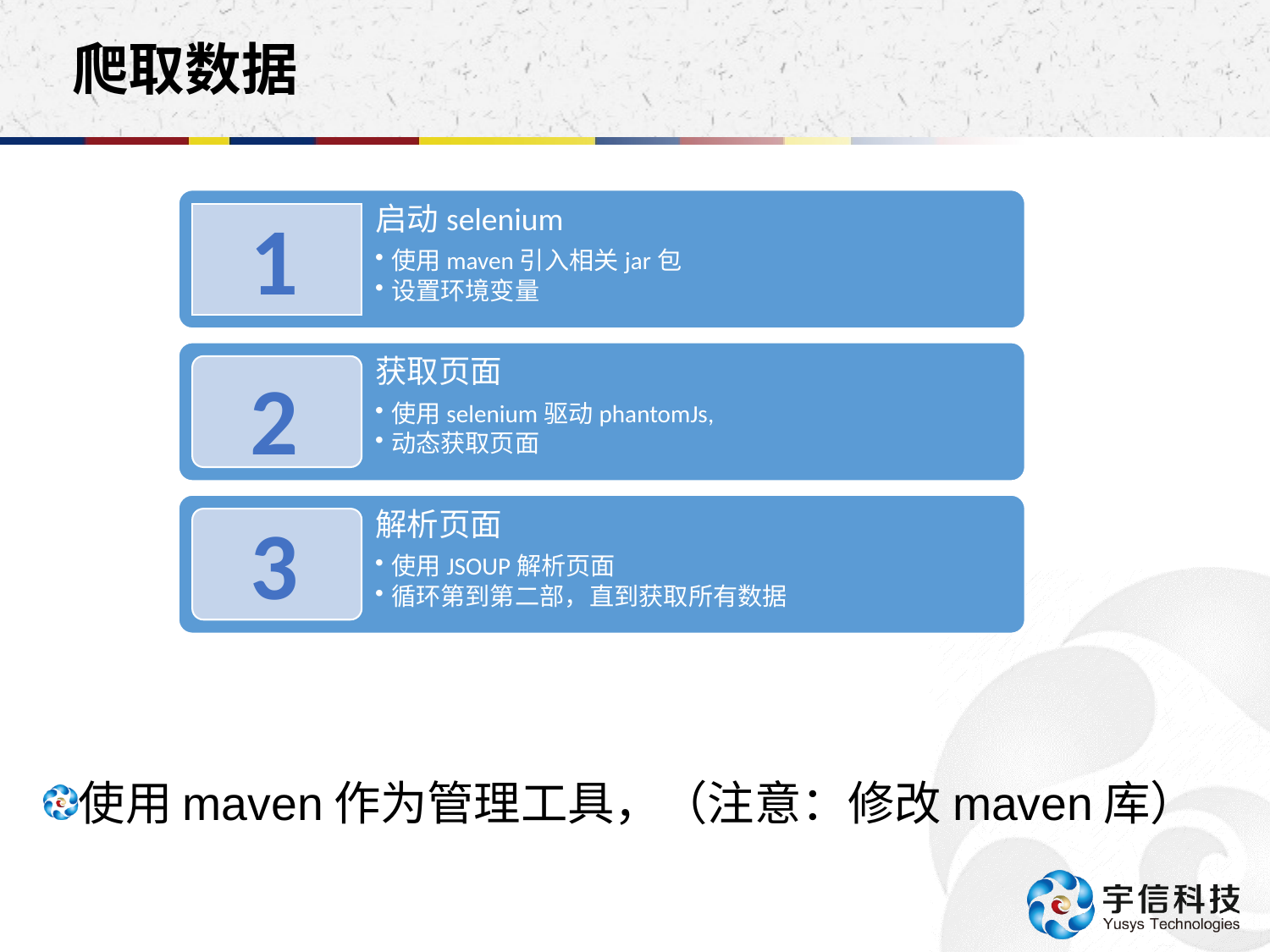

# 爬取数据
启动selenium
使用maven引入相关jar包
设置环境变量
获取页面
使用selenium驱动phantomJs,
动态获取页面
解析页面
使用JSOUP解析页面
循环第到第二部，直到获取所有数据
1

使用maven作为管理工具，（注意：修改maven库）

2
3